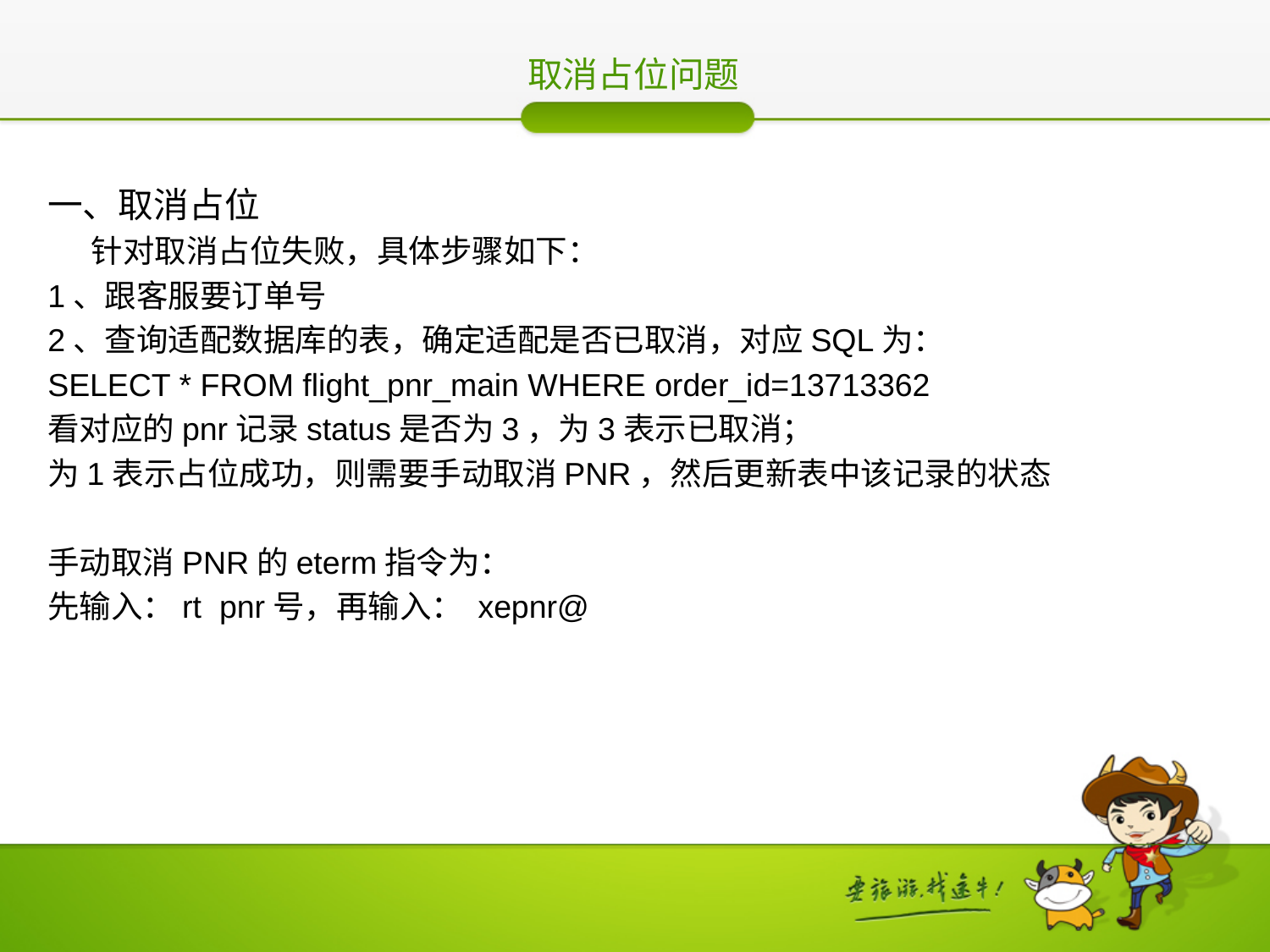

取消占位问题
一、取消占位
     针对取消占位失败，具体步骤如下：
1、跟客服要订单号
2、查询适配数据库的表，确定适配是否已取消，对应SQL为：
SELECT * FROM flight_pnr_main WHERE order_id=13713362
看对应的pnr记录status是否为3，为3表示已取消；
为1表示占位成功，则需要手动取消PNR，然后更新表中该记录的状态

手动取消PNR的eterm指令为：
先输入：rt  pnr号，再输入： xepnr@